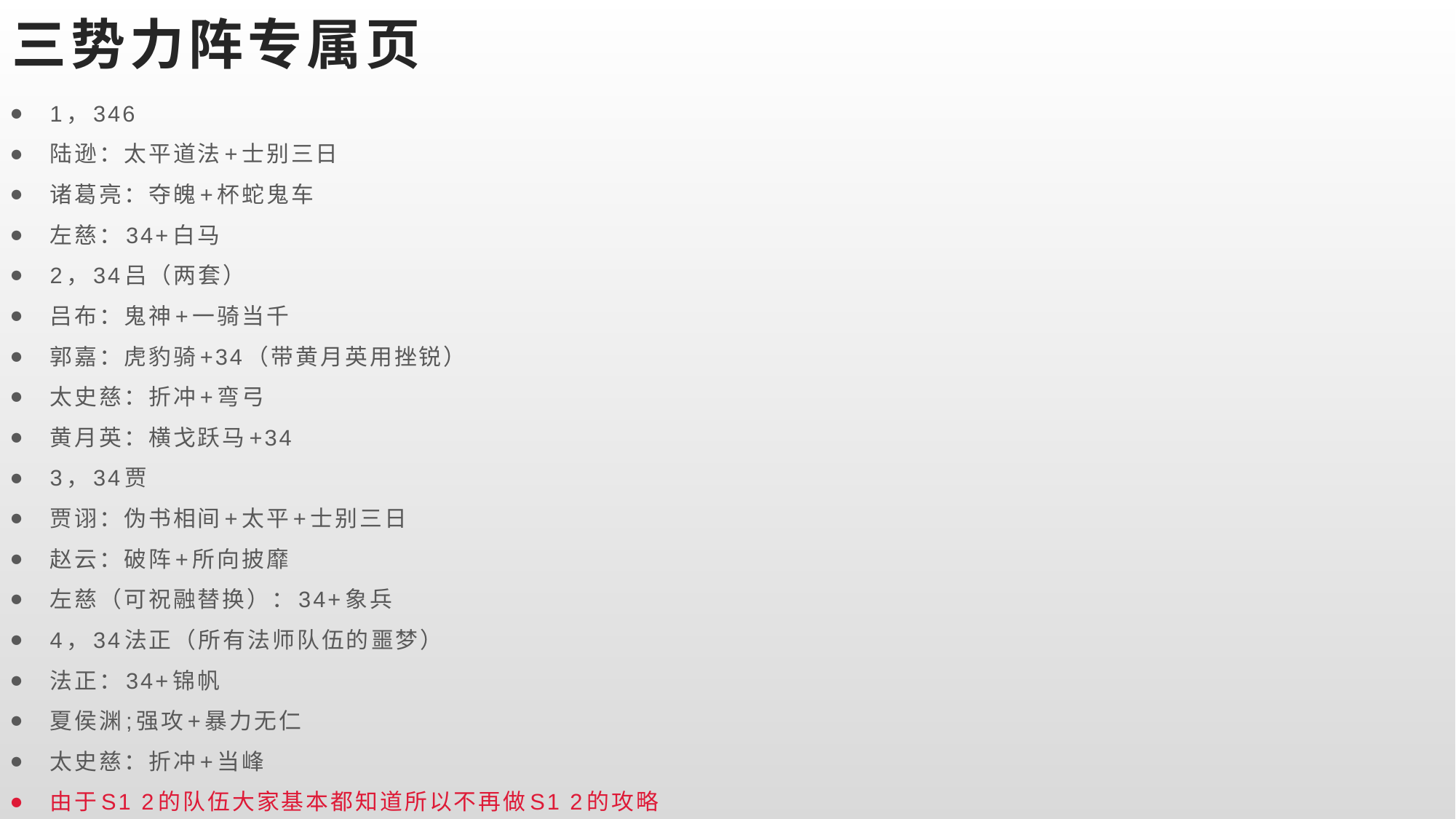

# 三势力阵专属页
1，346
陆逊：太平道法+士别三日
诸葛亮：夺魄+杯蛇鬼车
左慈：34+白马
2，34吕（两套）
吕布：鬼神+一骑当千
郭嘉：虎豹骑+34（带黄月英用挫锐）
太史慈：折冲+弯弓
黄月英：横戈跃马+34
3，34贾
贾诩：伪书相间+太平+士别三日
赵云：破阵+所向披靡
左慈（可祝融替换）：34+象兵
4，34法正（所有法师队伍的噩梦）
法正：34+锦帆
夏侯渊;强攻+暴力无仁
太史慈：折冲+当峰
由于S1 2的队伍大家基本都知道所以不再做S1 2的攻略